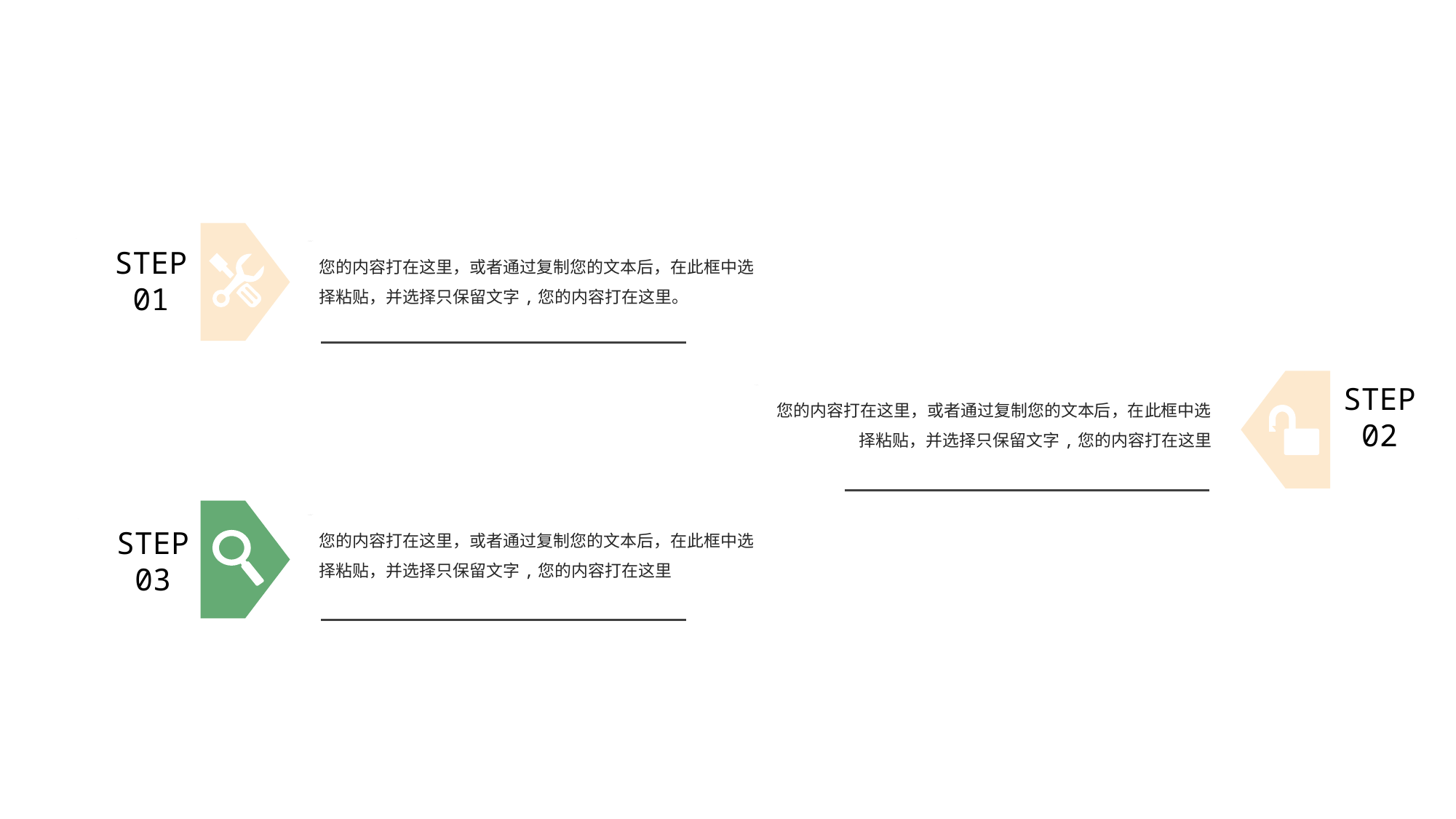

STEP
01
您的内容打在这里，或者通过复制您的文本后，在此框中选择粘贴，并选择只保留文字,您的内容打在这里。

STEP
02
您的内容打在这里，或者通过复制您的文本后，在此框中选择粘贴，并选择只保留文字,您的内容打在这里

您的内容打在这里，或者通过复制您的文本后，在此框中选择粘贴，并选择只保留文字,您的内容打在这里
STEP
03